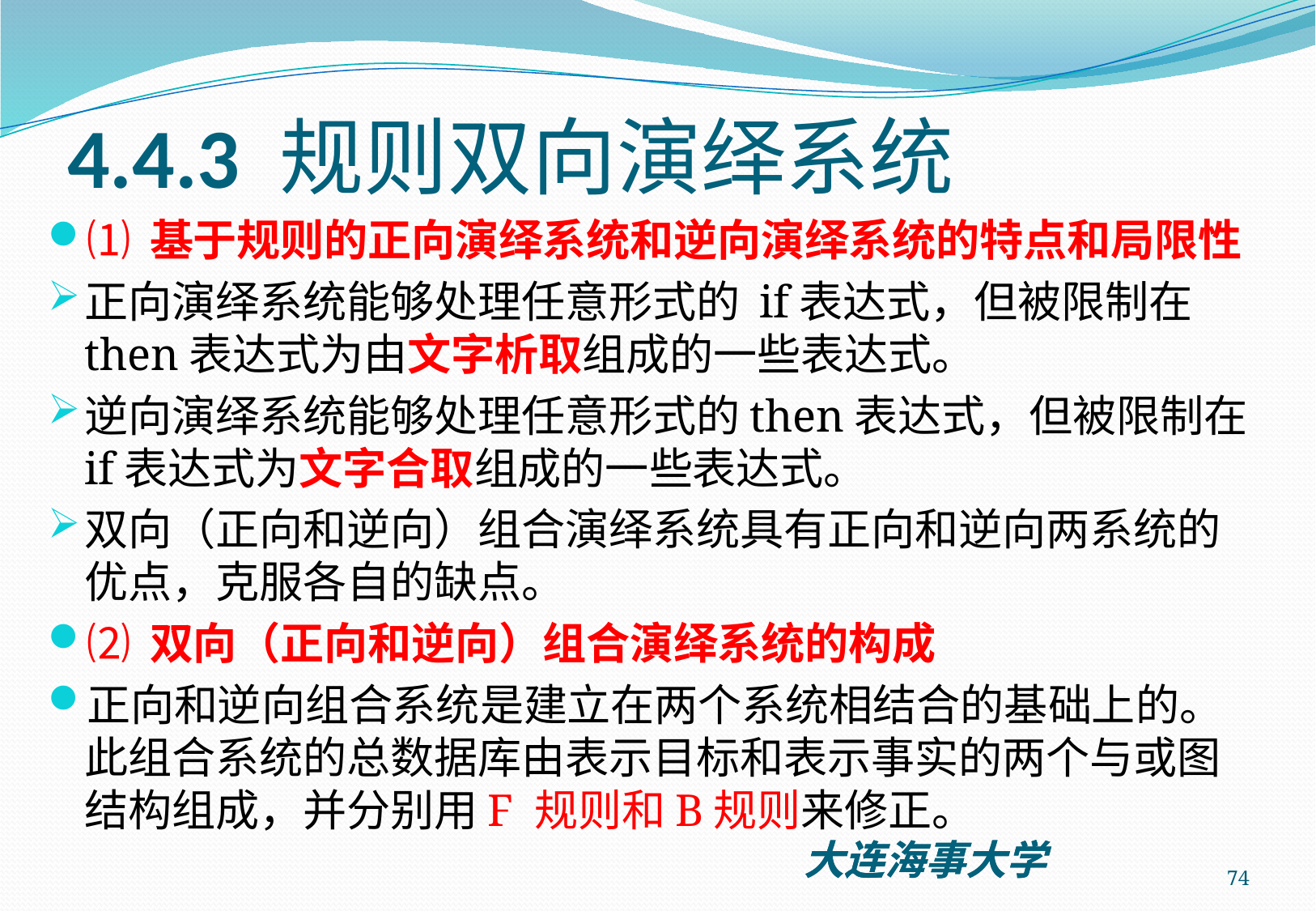

# 4.4.3 规则双向演绎系统
⑴ 基于规则的正向演绎系统和逆向演绎系统的特点和局限性
正向演绎系统能够处理任意形式的 if表达式，但被限制在 then表达式为由文字析取组成的一些表达式。
逆向演绎系统能够处理任意形式的then表达式，但被限制在if表达式为文字合取组成的一些表达式。
双向（正向和逆向）组合演绎系统具有正向和逆向两系统的优点，克服各自的缺点。
⑵ 双向（正向和逆向）组合演绎系统的构成
正向和逆向组合系统是建立在两个系统相结合的基础上的。此组合系统的总数据库由表示目标和表示事实的两个与或图结构组成，并分别用F 规则和B规则来修正。

74